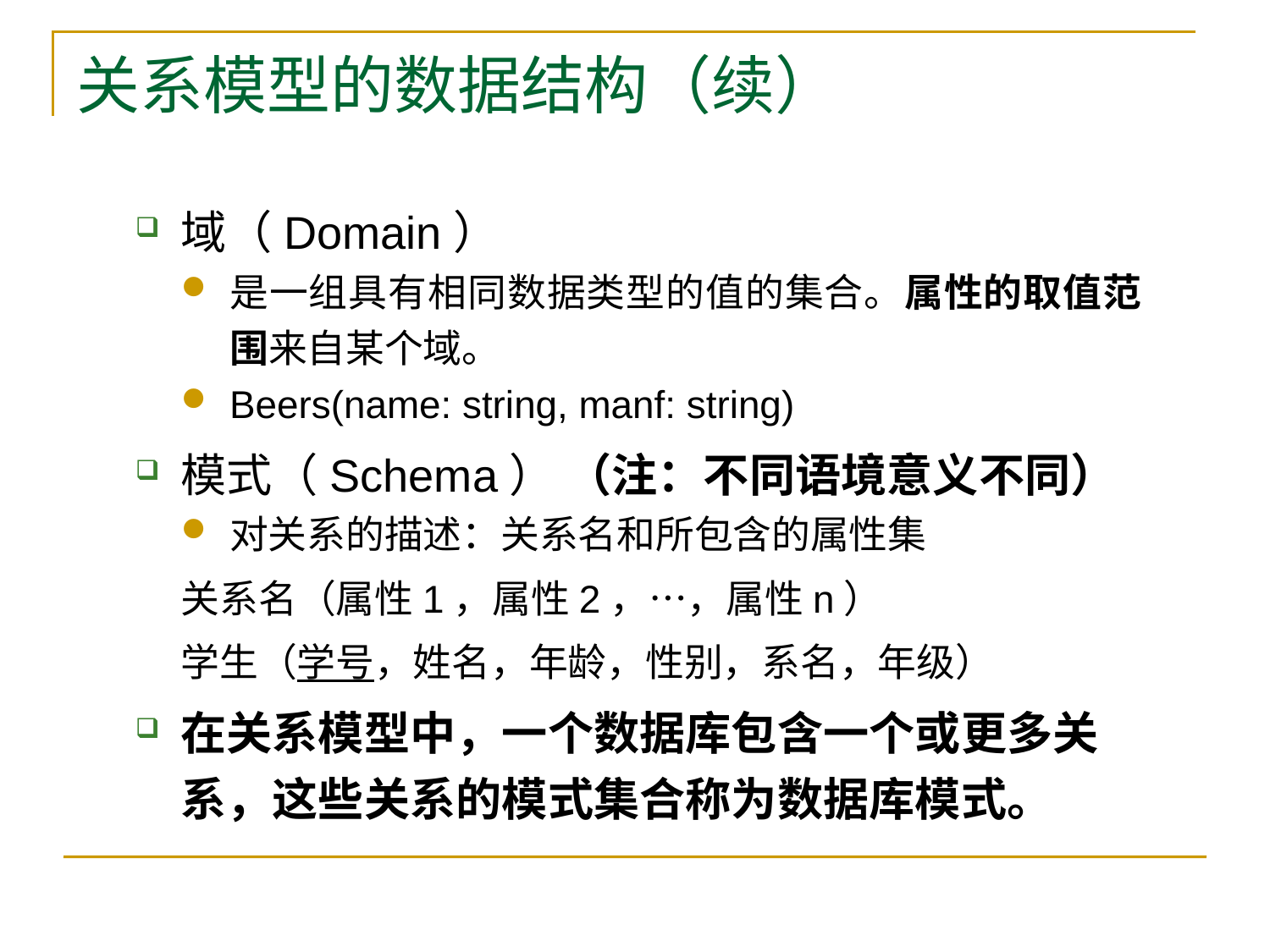

# 关系模型的数据结构（续）
域（Domain）
是一组具有相同数据类型的值的集合。属性的取值范围来自某个域。
Beers(name: string, manf: string)
模式（Schema） （注：不同语境意义不同）
对关系的描述：关系名和所包含的属性集
关系名（属性1，属性2，…，属性n）
学生（学号，姓名，年龄，性别，系名，年级）
在关系模型中，一个数据库包含一个或更多关系，这些关系的模式集合称为数据库模式。